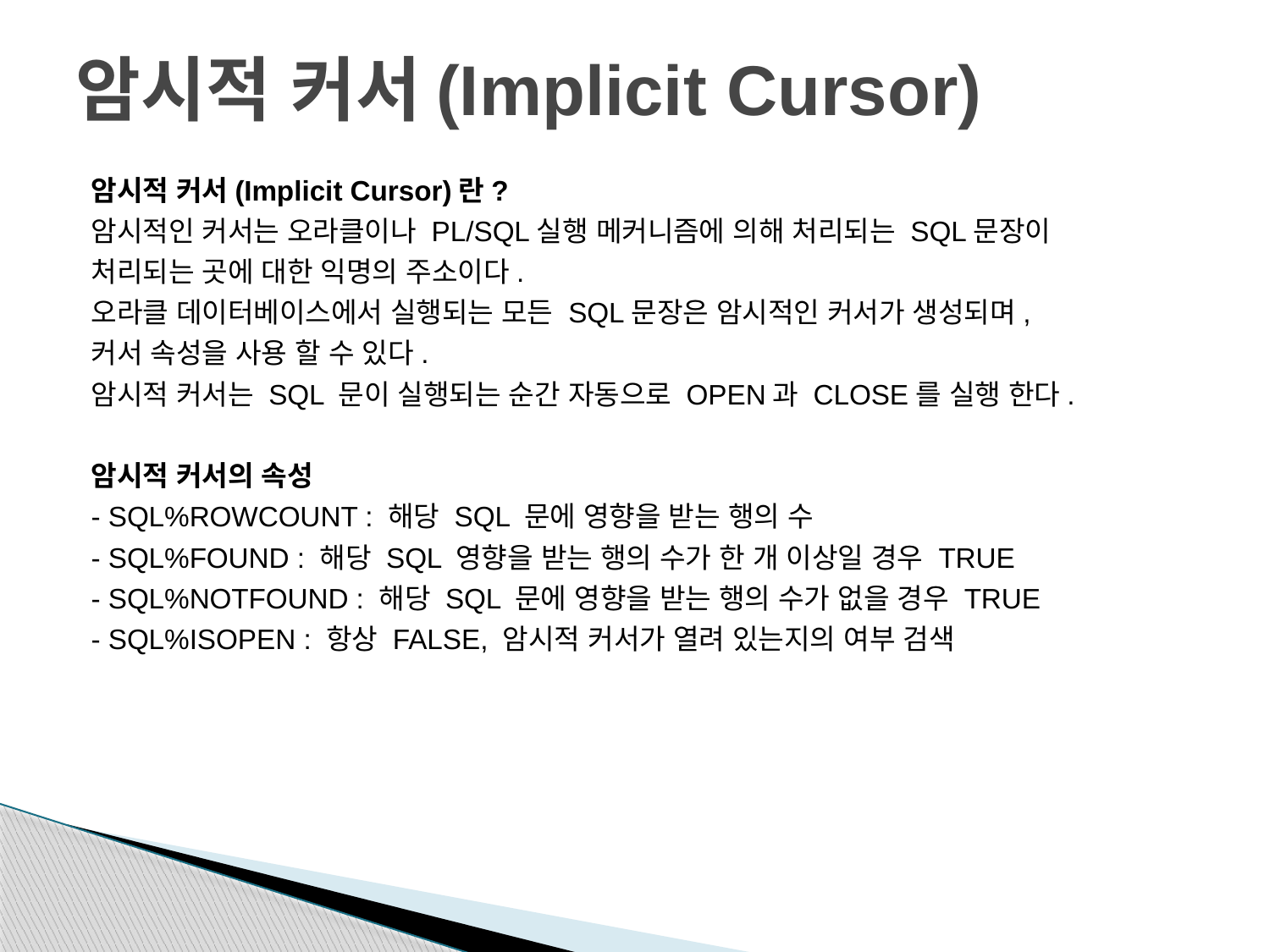

# 암시적 커서(Implicit Cursor)
암시적 커서(Implicit Cursor)란?
암시적인 커서는 오라클이나 PL/SQL실행 메커니즘에 의해 처리되는 SQL문장이
처리되는 곳에 대한 익명의 주소이다.
오라클 데이터베이스에서 실행되는 모든 SQL문장은 암시적인 커서가 생성되며,
커서 속성을 사용 할 수 있다.
암시적 커서는 SQL 문이 실행되는 순간 자동으로 OPEN과 CLOSE를 실행 한다.

암시적 커서의 속성
- SQL%ROWCOUNT : 해당 SQL 문에 영향을 받는 행의 수
- SQL%FOUND : 해당 SQL 영향을 받는 행의 수가 한 개 이상일 경우 TRUE
- SQL%NOTFOUND : 해당 SQL 문에 영향을 받는 행의 수가 없을 경우 TRUE
- SQL%ISOPEN : 항상 FALSE, 암시적 커서가 열려 있는지의 여부 검색